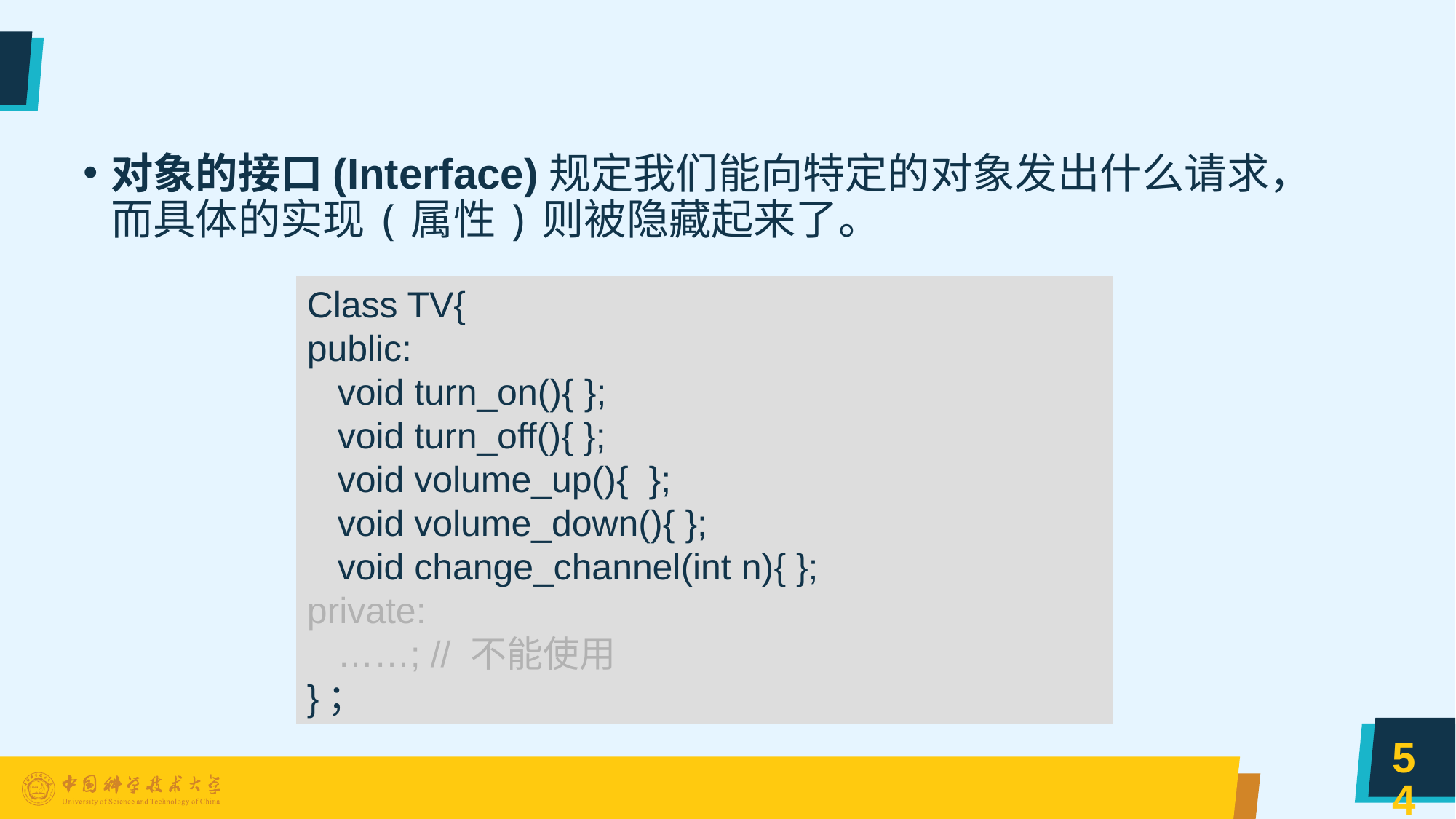

#
对象的接口(Interface)规定我们能向特定的对象发出什么请求，而具体的实现(属性)则被隐藏起来了。
Class TV{
public:
   void turn_on(){ };
   void turn_off(){ };
   void volume_up(){  };
   void volume_down(){ };
   void change_channel(int n){ };
private:
   ……; // 不能使用
}；
54